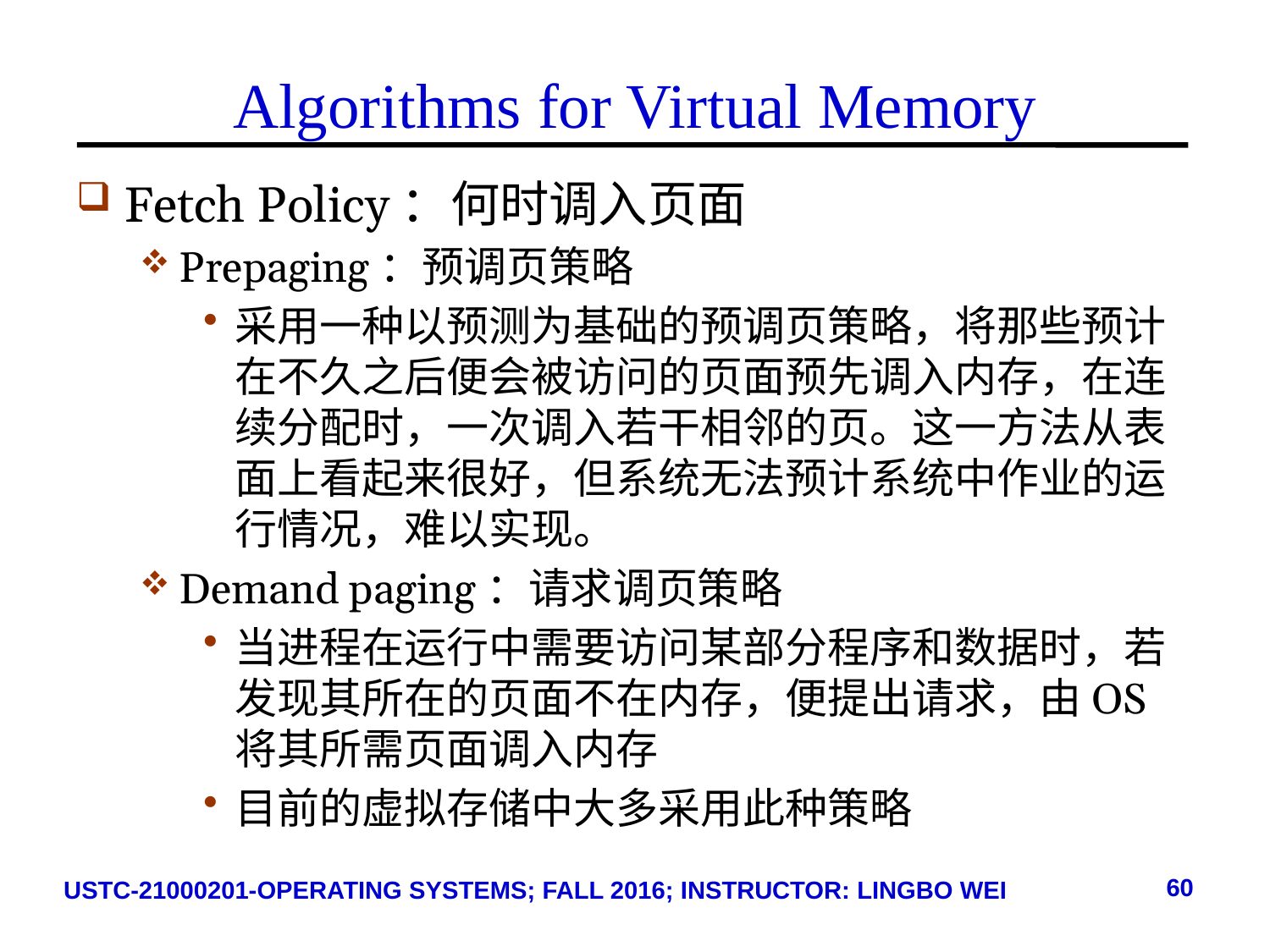

# Algorithms for Virtual Memory
Fetch Policy：何时调入页面
Prepaging：预调页策略
采用一种以预测为基础的预调页策略，将那些预计在不久之后便会被访问的页面预先调入内存，在连续分配时，一次调入若干相邻的页。这一方法从表面上看起来很好，但系统无法预计系统中作业的运行情况，难以实现。
Demand paging：请求调页策略
当进程在运行中需要访问某部分程序和数据时，若发现其所在的页面不在内存，便提出请求，由OS将其所需页面调入内存
目前的虚拟存储中大多采用此种策略
60
USTC-21000201-OPERATING SYSTEMS; FALL 2016; INSTRUCTOR: LINGBO WEI